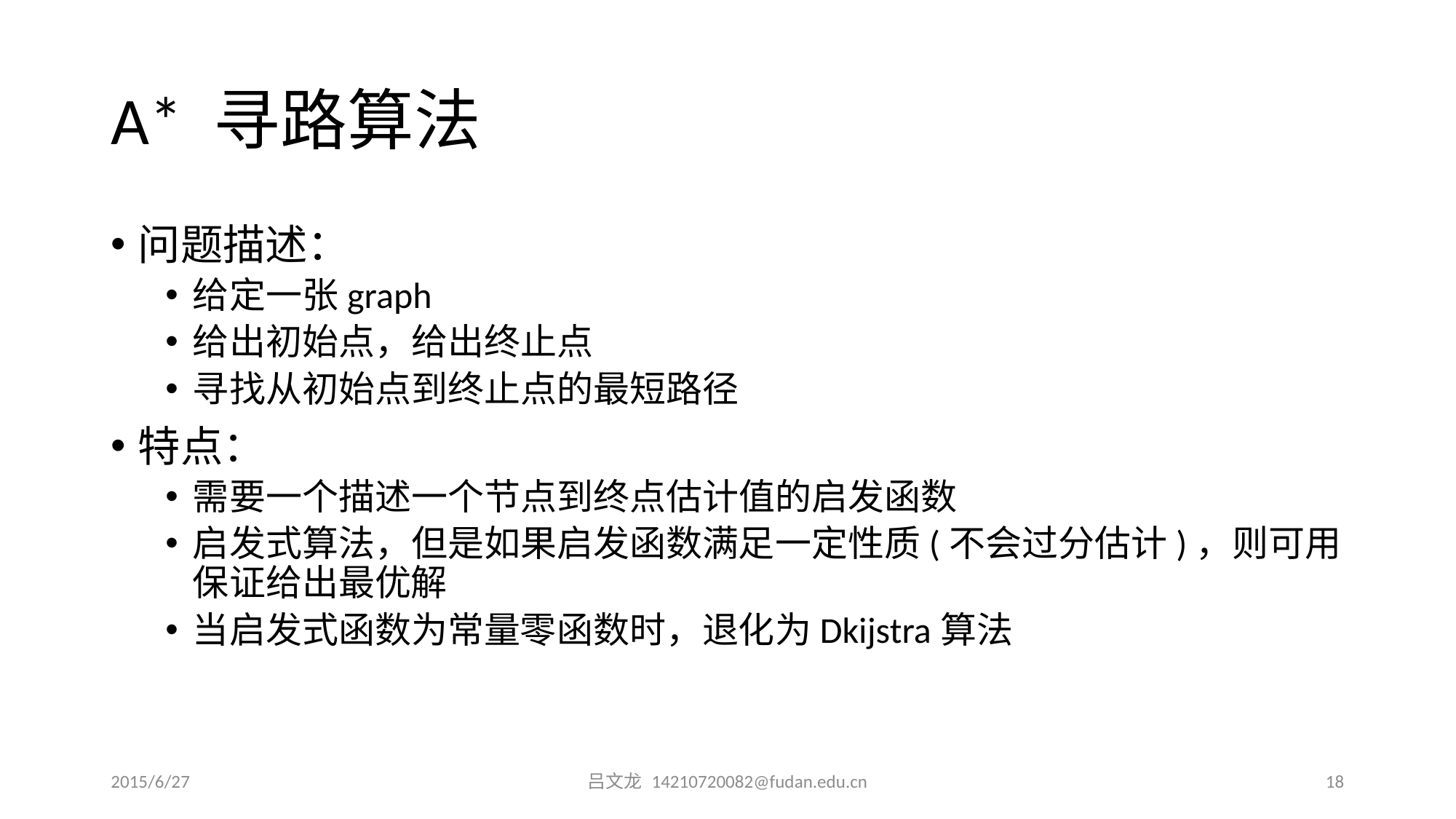

# A* 寻路算法
问题描述：
给定一张graph
给出初始点，给出终止点
寻找从初始点到终止点的最短路径
特点：
需要一个描述一个节点到终点估计值的启发函数
启发式算法，但是如果启发函数满足一定性质(不会过分估计)，则可用保证给出最优解
当启发式函数为常量零函数时，退化为Dkijstra算法
2015/6/27
吕文龙 14210720082@fudan.edu.cn
18